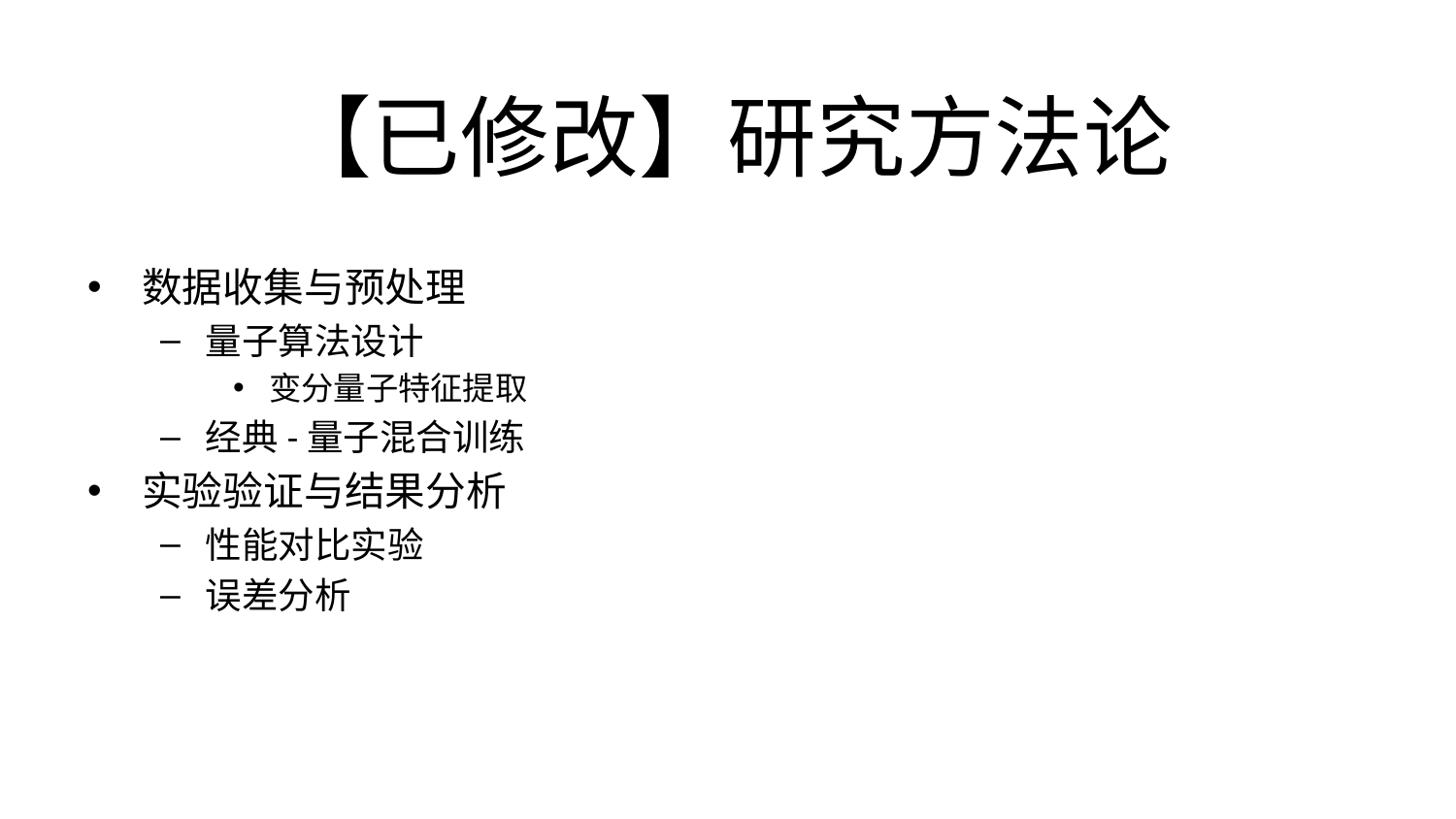

# 【已修改】研究方法论
数据收集与预处理
量子算法设计
变分量子特征提取
经典-量子混合训练
实验验证与结果分析
性能对比实验
误差分析